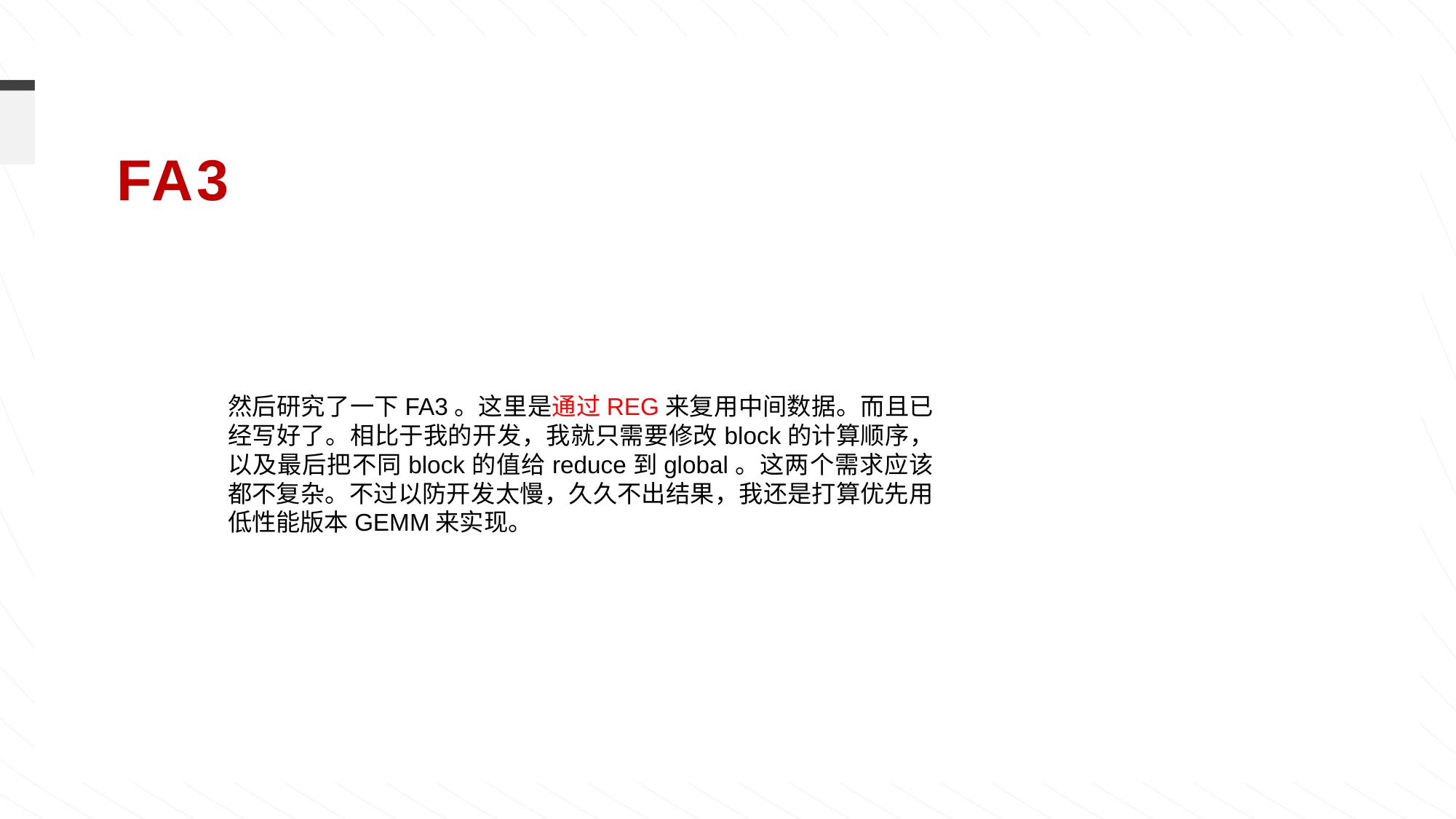

sA：((_64,_2),_64,_3):((_1,_4096),_64,_8192)---->((_64,_16),_1,_4,_3):((_1,_64),_0,_1024,_8192)  tCsA----->GMMA::DescriptorIterator o (_1,_1,_4,_3):(_0,_128,_1024) tCrA
FA3
然后研究了一下FA3。这里是通过REG来复用中间数据。而且已经写好了。相比于我的开发，我就只需要修改block的计算顺序，以及最后把不同block的值给reduce到global。这两个需求应该都不复杂。不过以防开发太慢，久久不出结果，我还是打算优先用低性能版本GEMM来实现。